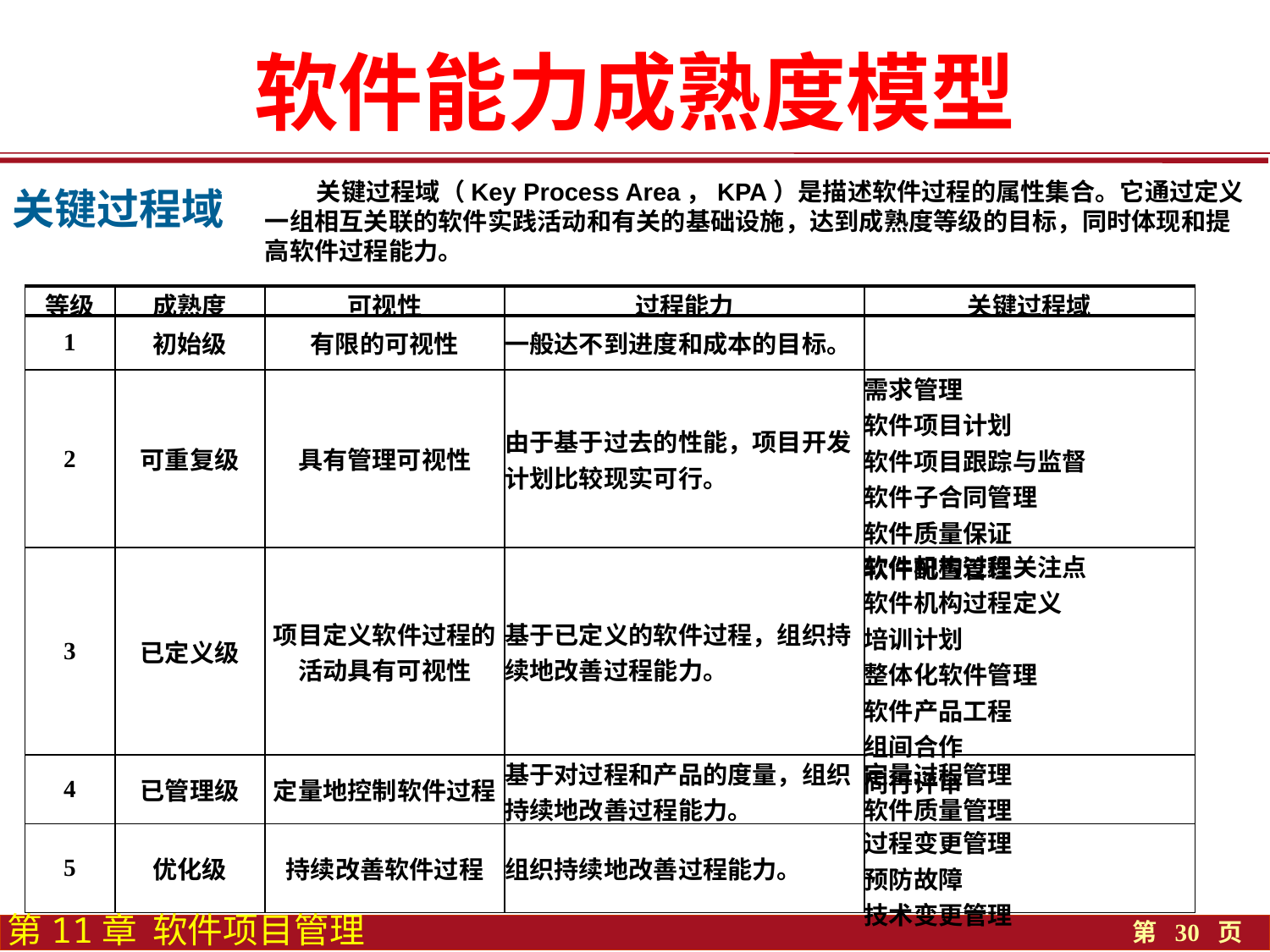

软件能力成熟度模型
关键过程域
        关键过程域（Key Process Area，KPA）是描述软件过程的属性集合。它通过定义一组相互关联的软件实践活动和有关的基础设施，达到成熟度等级的目标，同时体现和提高软件过程能力。
| 等级 | 成熟度 | 可视性 | 过程能力 | 关键过程域 |
| --- | --- | --- | --- | --- |
| 1 | 初始级 | 有限的可视性 | 一般达不到进度和成本的目标。 |  |
| 2 | 可重复级 | 具有管理可视性 | 由于基于过去的性能，项目开发计划比较现实可行。 | 需求管理 软件项目计划 软件项目跟踪与监督 软件子合同管理 软件质量保证 软件配置管理 |
| 3 | 已定义级 | 项目定义软件过程的活动具有可视性 | 基于已定义的软件过程，组织持续地改善过程能力。 | 软件机构过程关注点 软件机构过程定义 培训计划 整体化软件管理 软件产品工程 组间合作 同行评审 |
| 4 | 已管理级 | 定量地控制软件过程 | 基于对过程和产品的度量，组织持续地改善过程能力。 | 定量过程管理 软件质量管理 |
| 5 | 优化级 | 持续改善软件过程 | 组织持续地改善过程能力。 | 过程变更管理 预防故障 技术变更管理 |